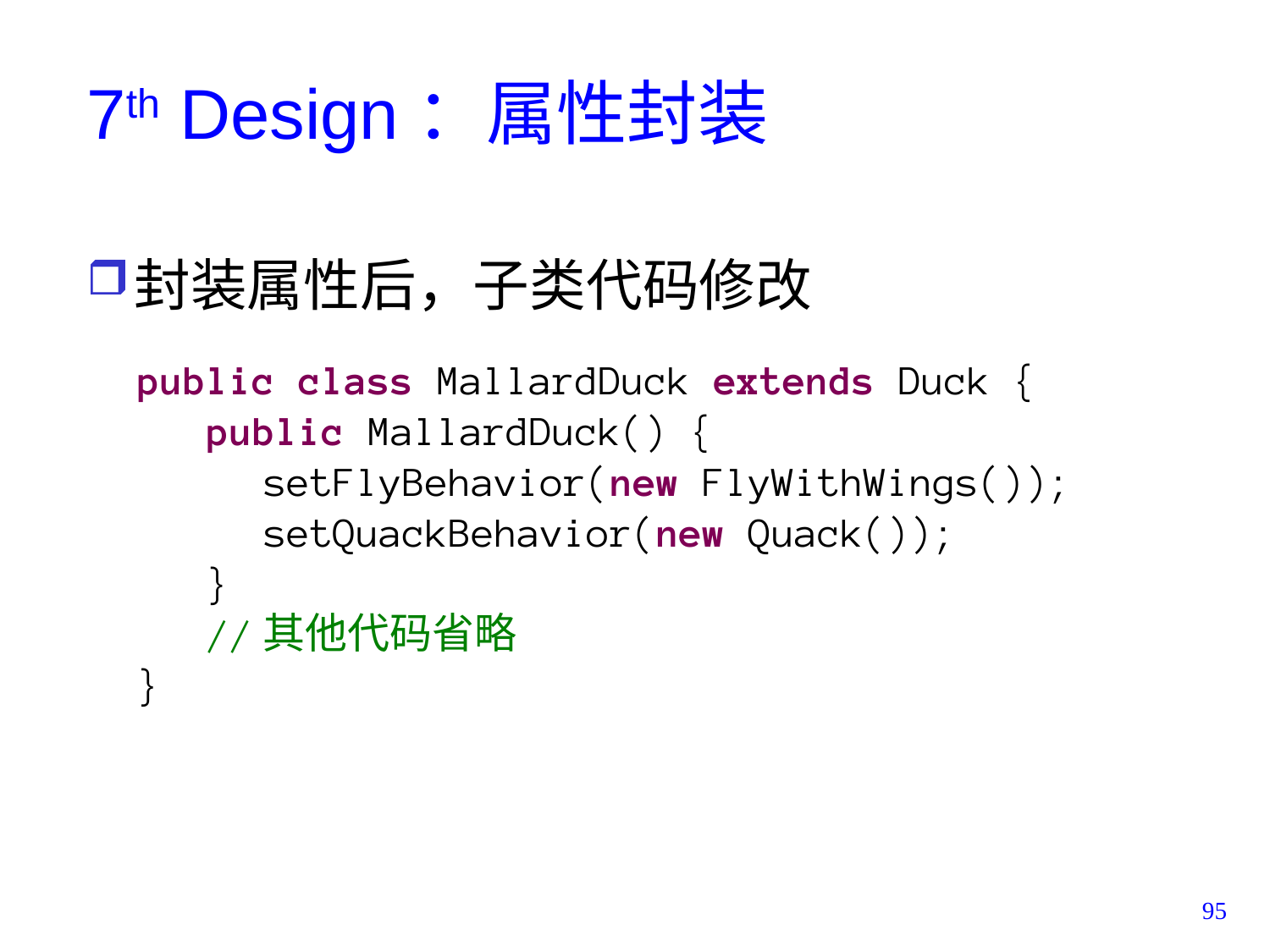

# 7th Design：属性封装
封装属性后，子类代码修改
public class MallardDuck extends Duck {
   public MallardDuck() {
	setFlyBehavior(new FlyWithWings());
	setQuackBehavior(new Quack());
   }
   //其他代码省略
}

95